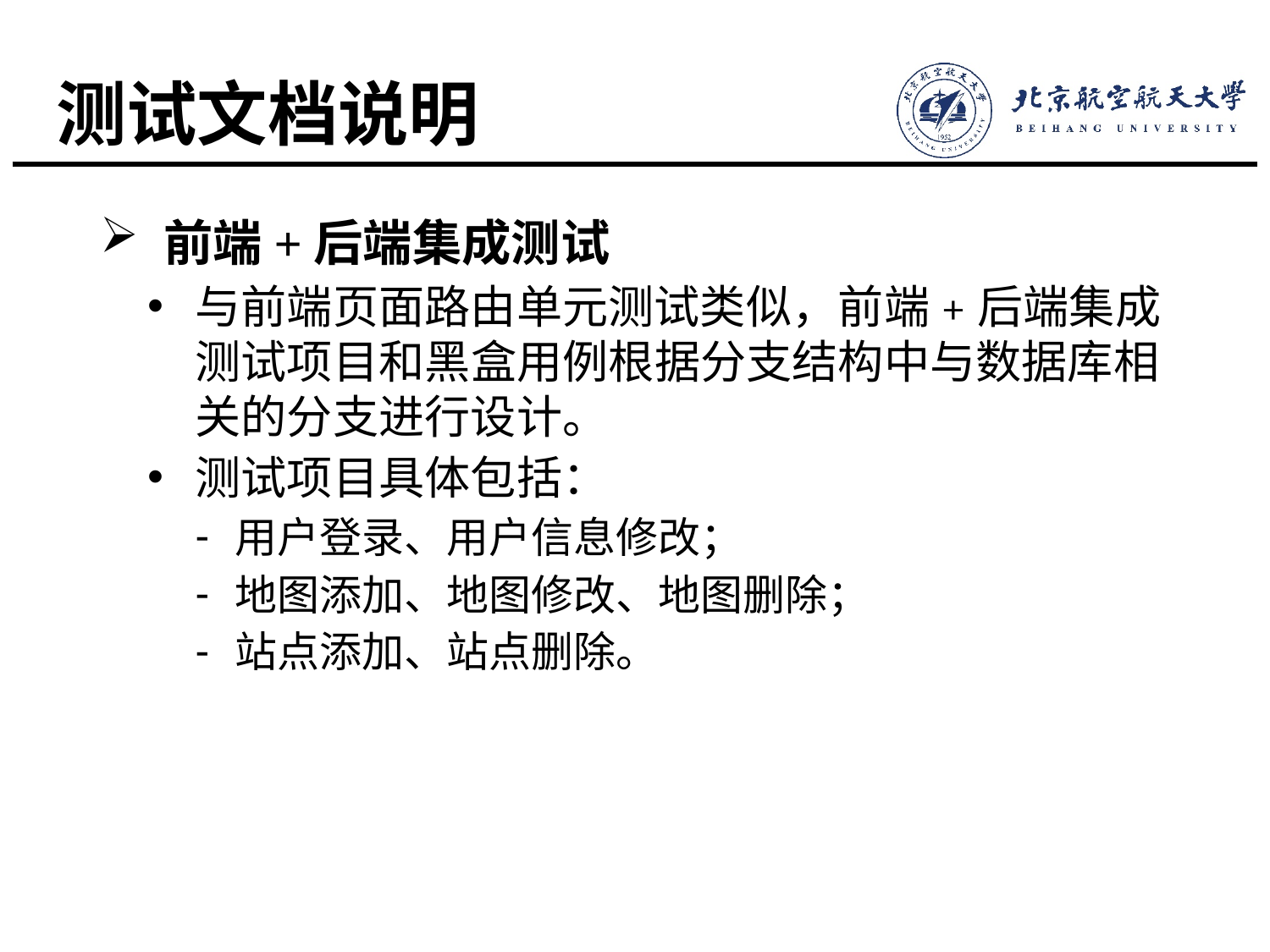

# 测试文档说明
前端+后端集成测试
与前端页面路由单元测试类似，前端+后端集成测试项目和黑盒用例根据分支结构中与数据库相关的分支进行设计。
测试项目具体包括：
用户登录、用户信息修改；
地图添加、地图修改、地图删除；
站点添加、站点删除。

19